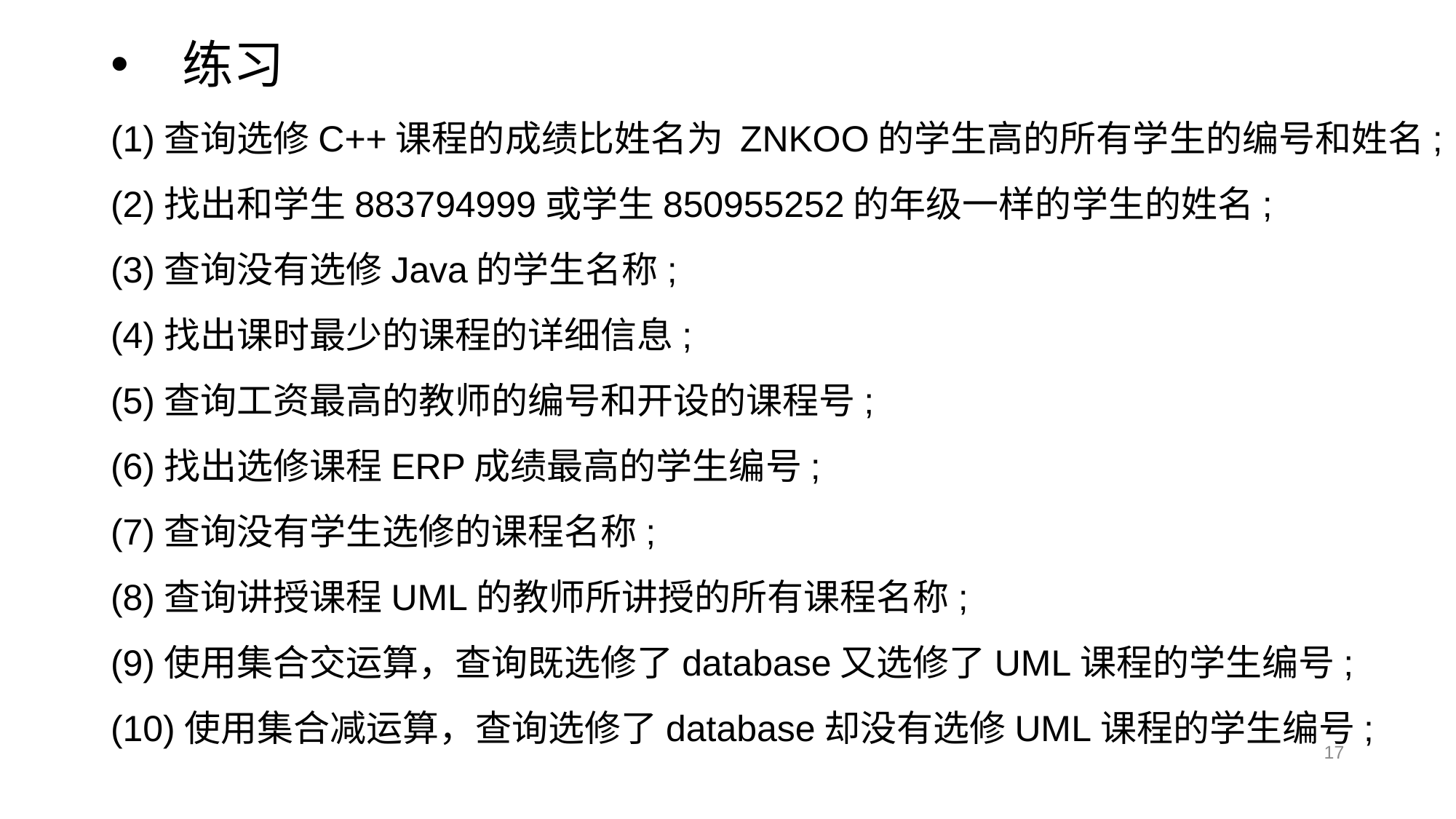

# 练习
(1)查询选修C++课程的成绩比姓名为 ZNKOO的学生高的所有学生的编号和姓名;
(2)找出和学生883794999或学生850955252的年级一样的学生的姓名;
(3)查询没有选修Java的学生名称;
(4)找出课时最少的课程的详细信息;
(5)查询工资最高的教师的编号和开设的课程号;
(6)找出选修课程ERP成绩最高的学生编号;
(7)查询没有学生选修的课程名称;
(8)查询讲授课程UML的教师所讲授的所有课程名称;
(9)使用集合交运算，查询既选修了database又选修了UML课程的学生编号;
(10)使用集合减运算，查询选修了database却没有选修UML课程的学生编号;
17